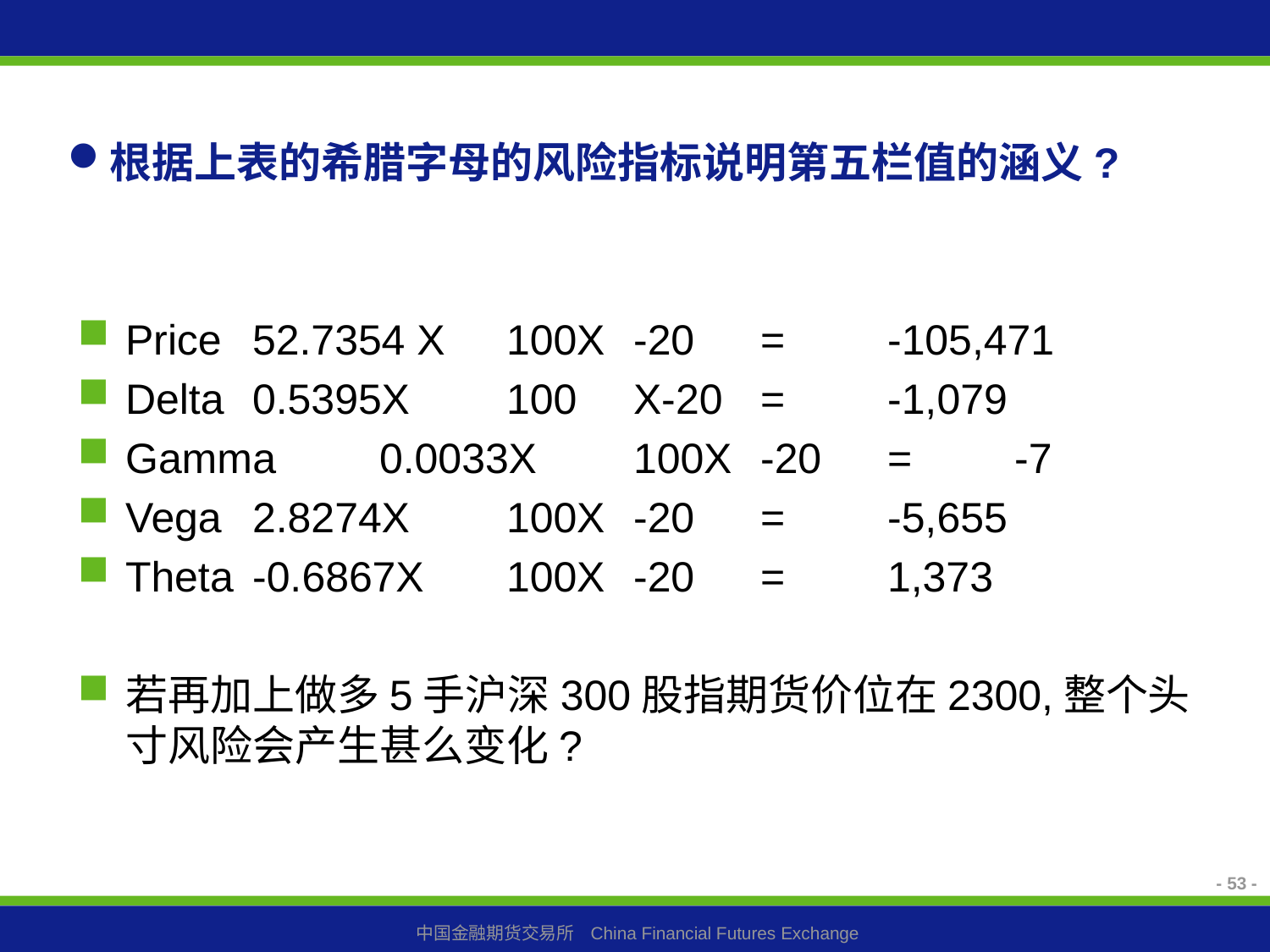

# 根据上表的希腊字母的风险指标说明第五栏值的涵义?
Price	52.7354 X 	100X	-20	=	-105,471
Delta	0.5395X 	100	X-20	=	-1,079
Gamma	0.0033X 	100X	-20	=	-7
Vega	2.8274X 	100X	-20	=	-5,655
Theta	-0.6867X	100X	-20	=	1,373

若再加上做多5手沪深300股指期货价位在2300,整个头寸风险会产生甚么变化?
- 53 -